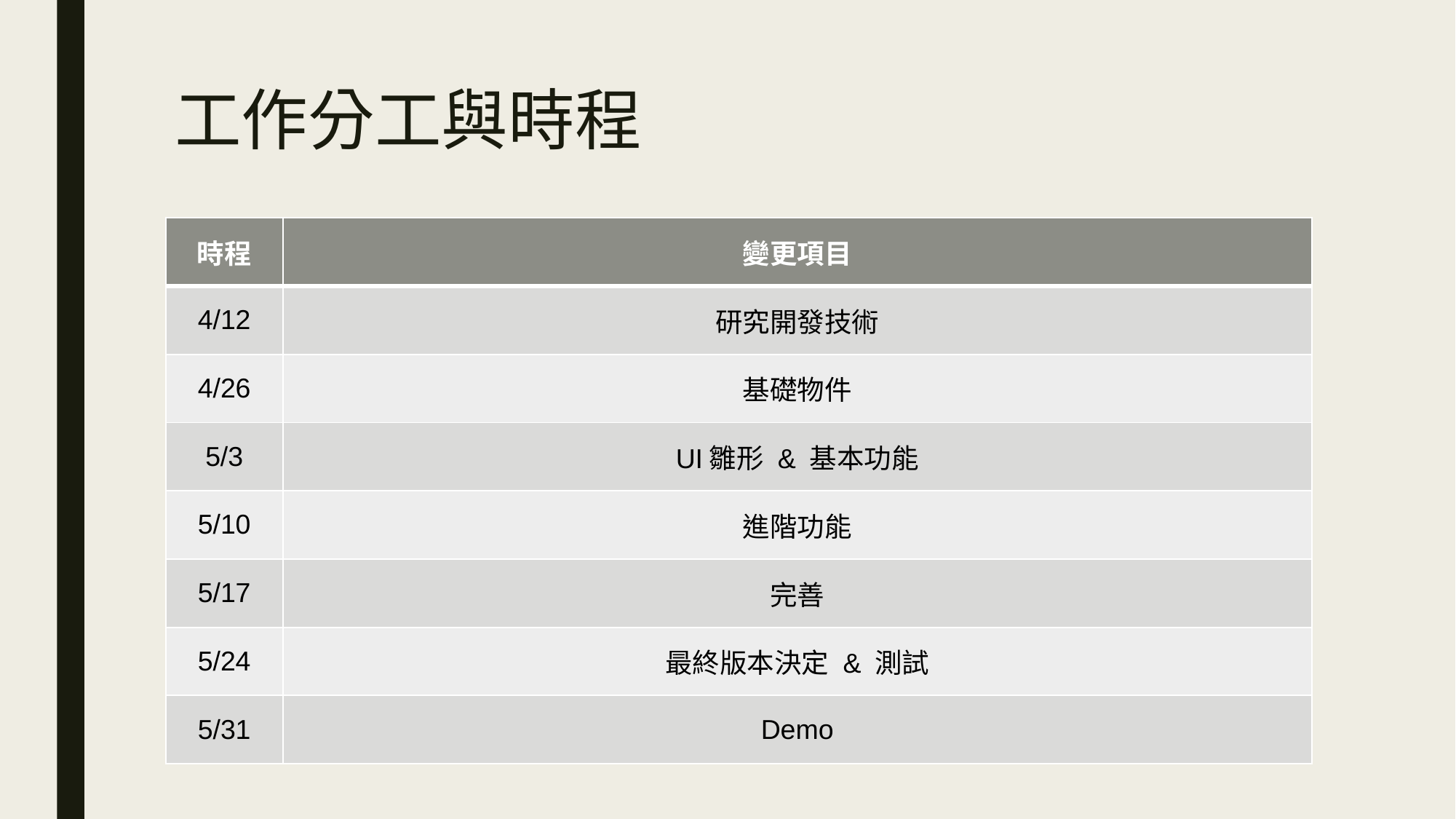

# 工作分工與時程
| 時程 | 變更項目 |
| --- | --- |
| 4/12 | 研究開發技術 |
| 4/26 | 基礎物件 |
| 5/3 | UI雛形 & 基本功能 |
| 5/10 | 進階功能 |
| 5/17 | 完善 |
| 5/24 | 最終版本決定 & 測試 |
| 5/31 | Demo |